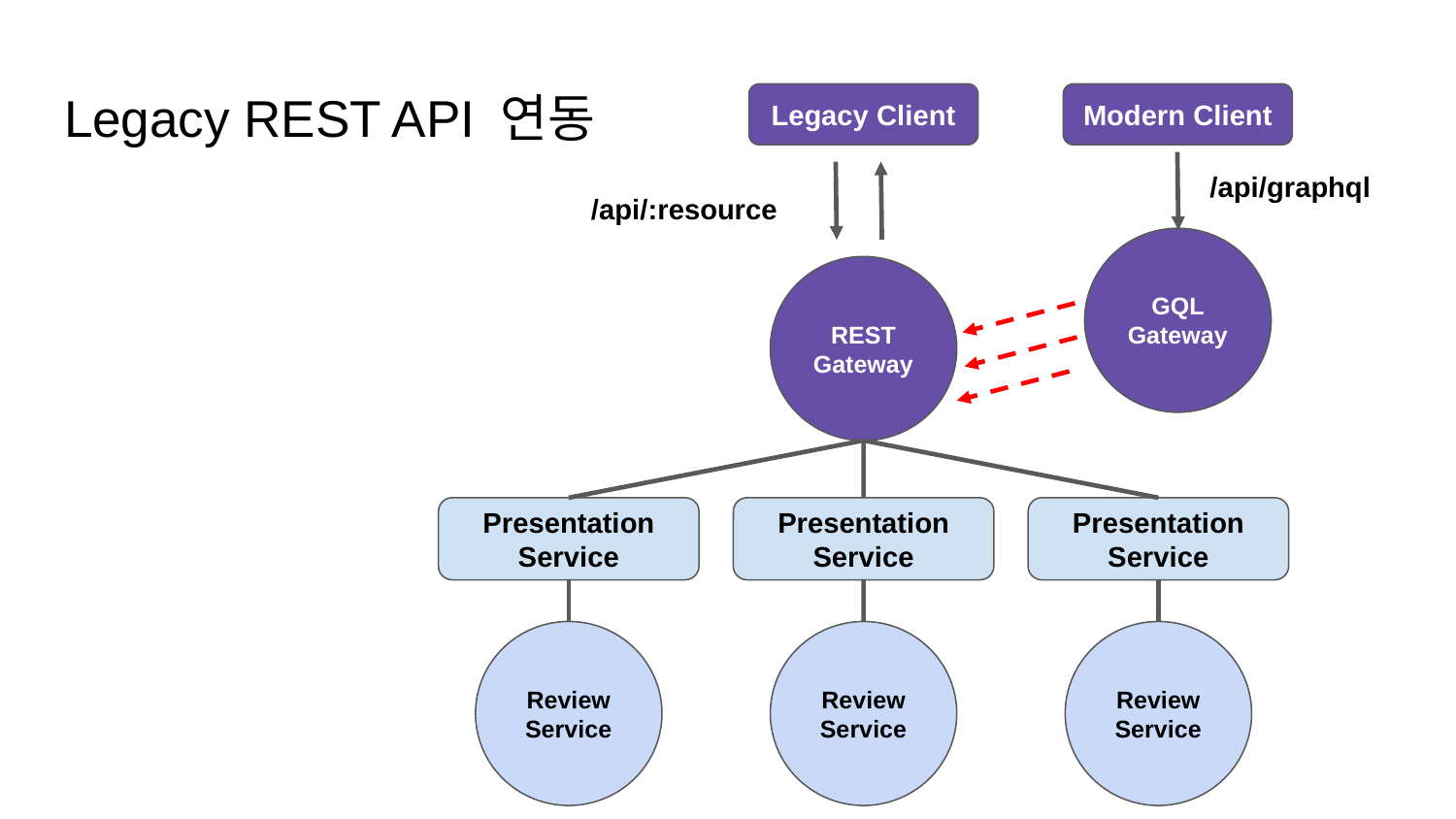

# Legacy REST API 연동
Legacy Client
Modern Client
/api/graphql
/api/:resource
GQL
Gateway
REST
Gateway
Presentation Service
Presentation Service
Presentation Service
Review
Service
Review
Service
Review
Service